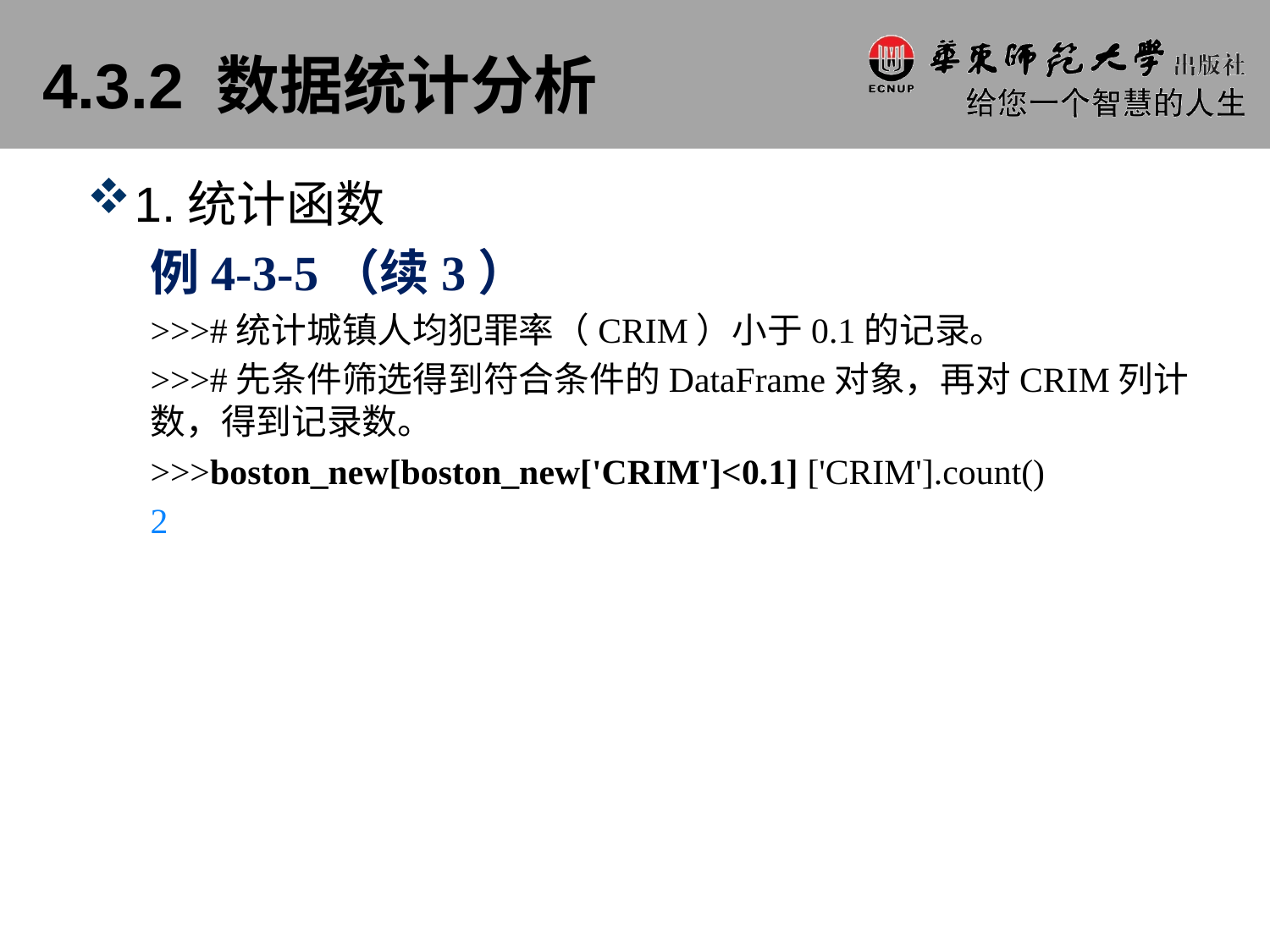

# 4.3.2 数据统计分析
1.统计函数
例4-3-5（续3）
>>>#统计城镇人均犯罪率（CRIM）小于0.1的记录。
>>>#先条件筛选得到符合条件的DataFrame对象，再对CRIM列计数，得到记录数。
>>>boston_new[boston_new['CRIM']<0.1] ['CRIM'].count()
2